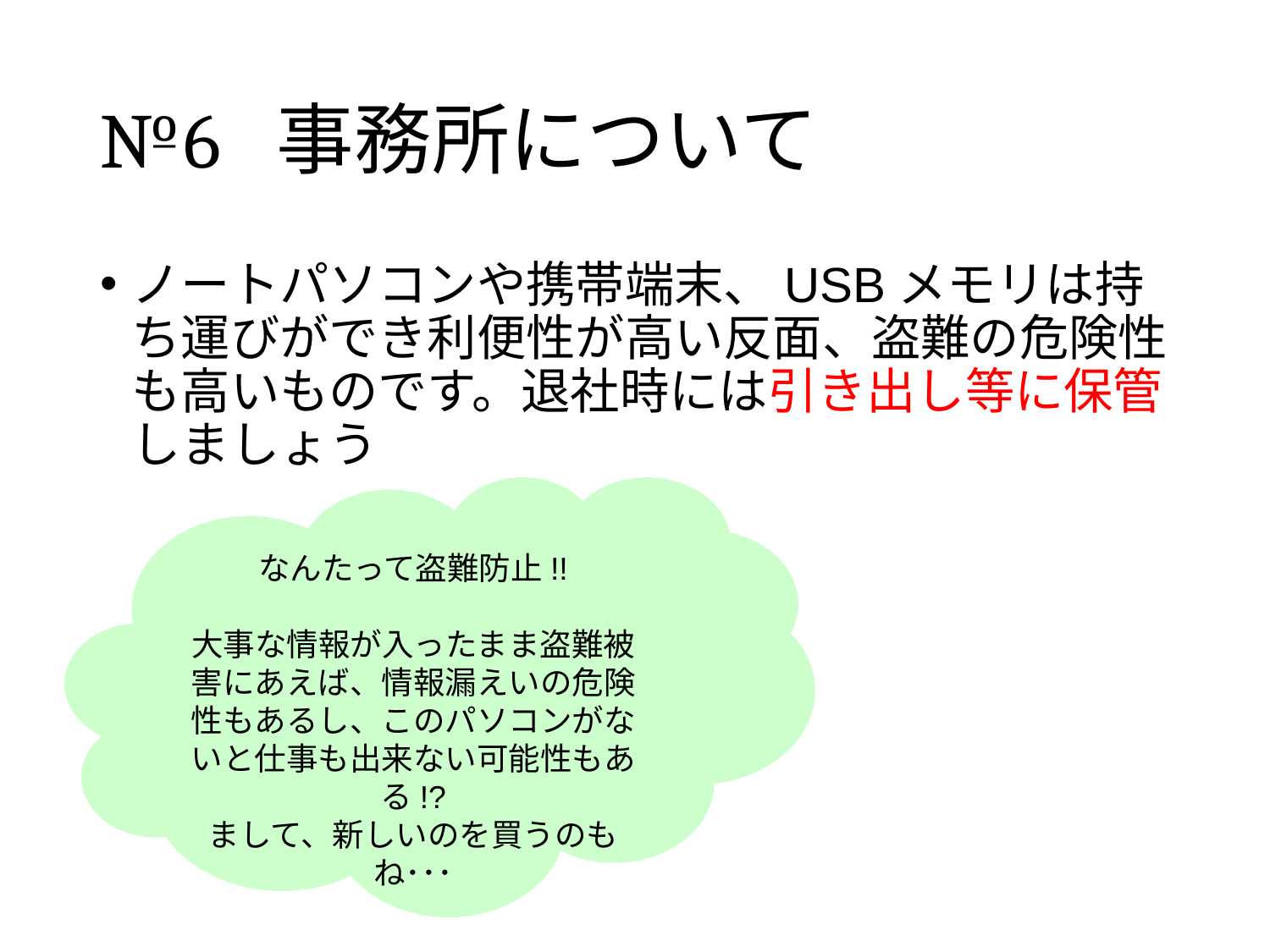

# №6  事務所について
ノートパソコンや携帯端末、USBメモリは持ち運びができ利便性が高い反面、盗難の危険性も高いものです。退社時には引き出し等に保管しましょう
なんたって盗難防止!!

大事な情報が入ったまま盗難被害にあえば、情報漏えいの危険性もあるし、このパソコンがないと仕事も出来ない可能性もある!?
まして、新しいのを買うのもね･･･